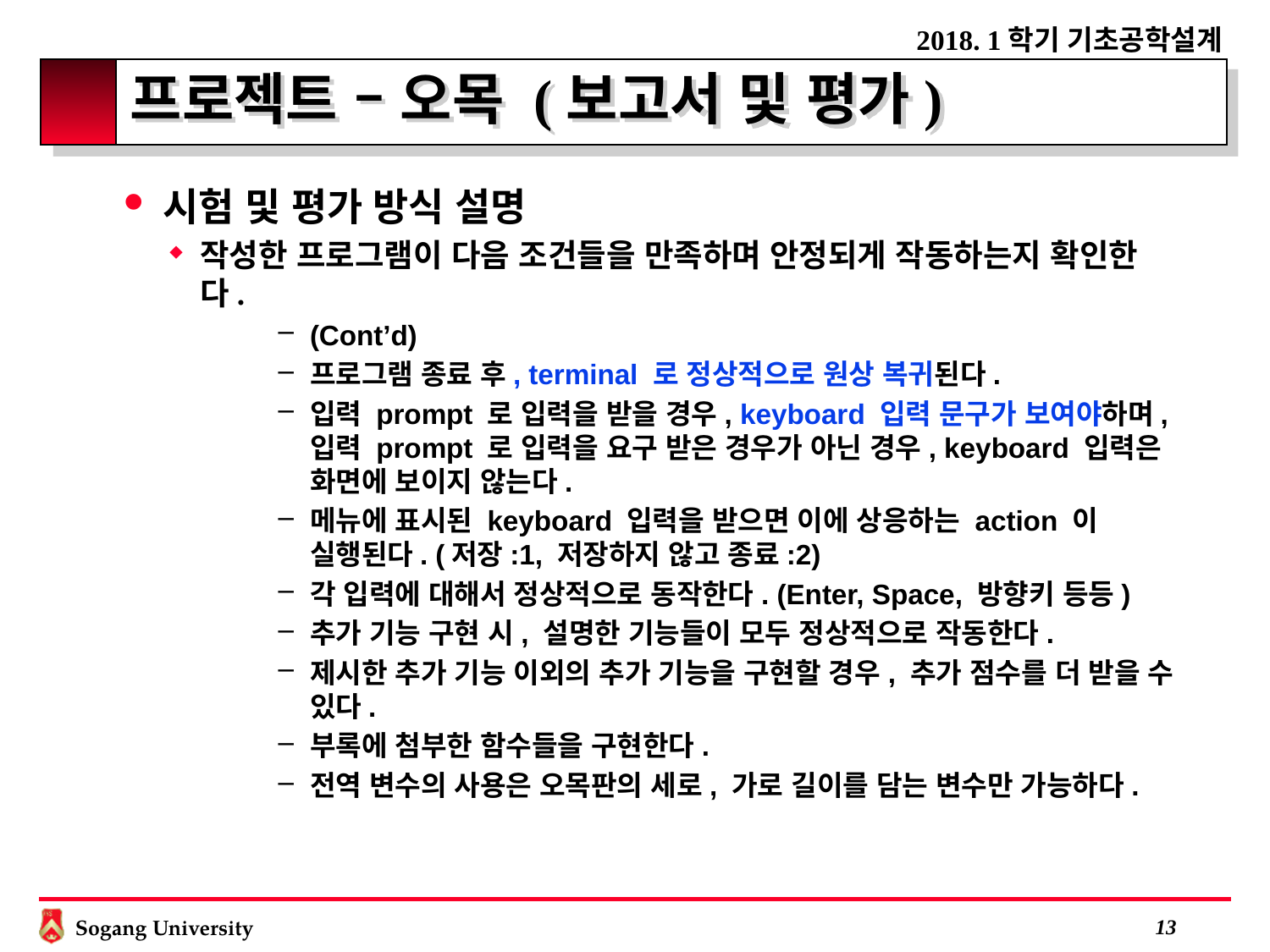

# 프로젝트 – 오목 (보고서 및 평가)
시험 및 평가 방식 설명
작성한 프로그램이 다음 조건들을 만족하며 안정되게 작동하는지 확인한다.
(Cont’d)
프로그램 종료 후, terminal 로 정상적으로 원상 복귀된다.
입력 prompt 로 입력을 받을 경우, keyboard 입력 문구가 보여야하며, 입력 prompt 로 입력을 요구 받은 경우가 아닌 경우, keyboard 입력은 화면에 보이지 않는다.
메뉴에 표시된 keyboard 입력을 받으면 이에 상응하는 action 이 실행된다. (저장:1, 저장하지 않고 종료:2)
각 입력에 대해서 정상적으로 동작한다. (Enter, Space, 방향키 등등)
추가 기능 구현 시, 설명한 기능들이 모두 정상적으로 작동한다.
제시한 추가 기능 이외의 추가 기능을 구현할 경우, 추가 점수를 더 받을 수 있다.
부록에 첨부한 함수들을 구현한다.
전역 변수의 사용은 오목판의 세로, 가로 길이를 담는 변수만 가능하다.

 13